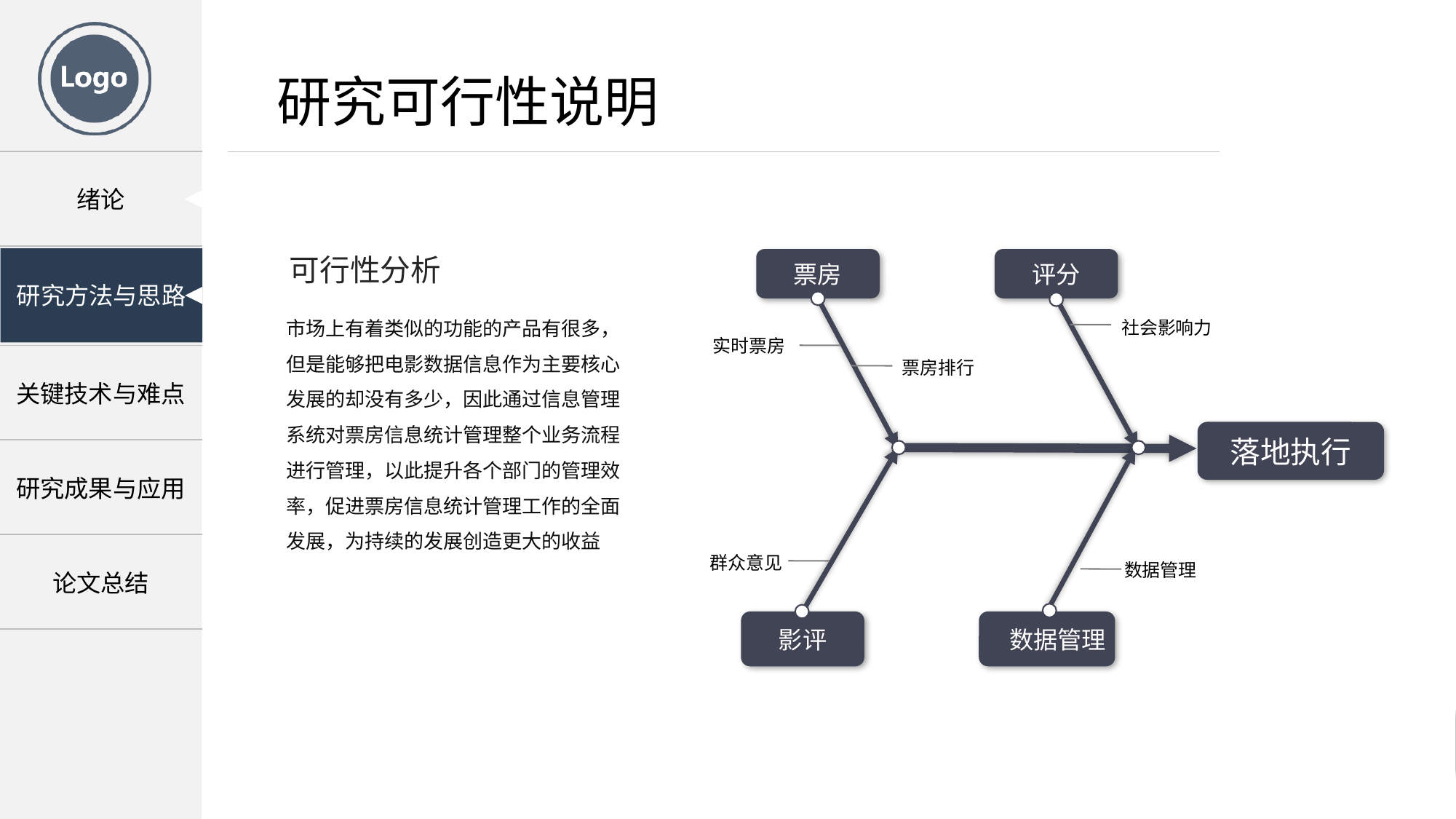

研究可行性说明
可行性分析
票房
评分

社会影响力
     实时票房
票房排行
落地执行

群众意见
数据管理

影评

市场上有着类似的功能的产品有很多，但是能够把电影数据信息作为主要核心发展的却没有多少，因此通过信息管理系统对票房信息统计管理整个业务流程进行管理，以此提升各个部门的管理效率，促进票房信息统计管理工作的全面发展，为持续的发展创造更大的收益
数据管理